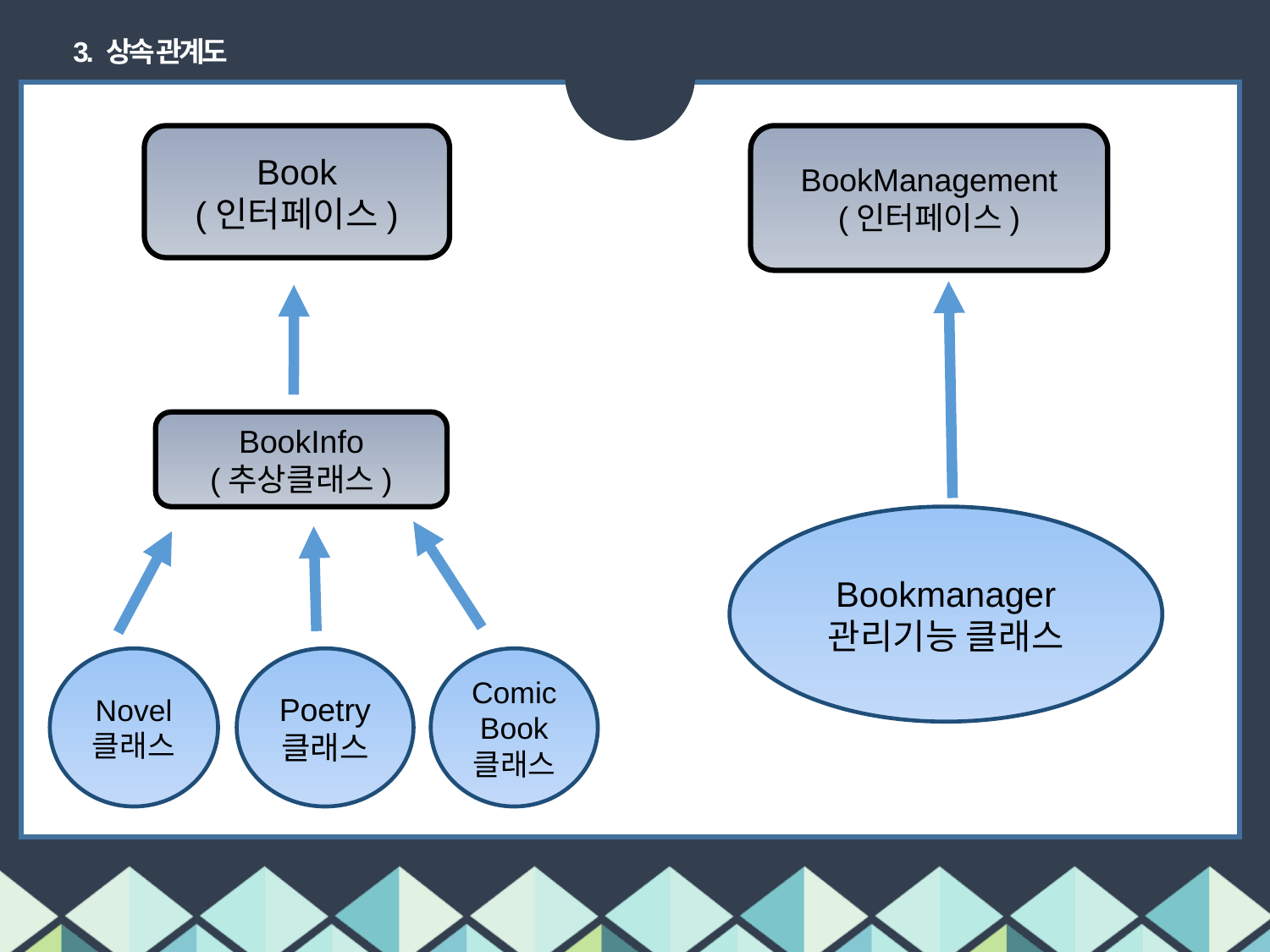

3. 상속 관계도

Book
(인터페이스)
BookManagement
(인터페이스)
BookInfo
(추상클래스)
Bookmanager
관리기능 클래스
Novel
클래스
Poetry 클래스
ComicBook
클래스